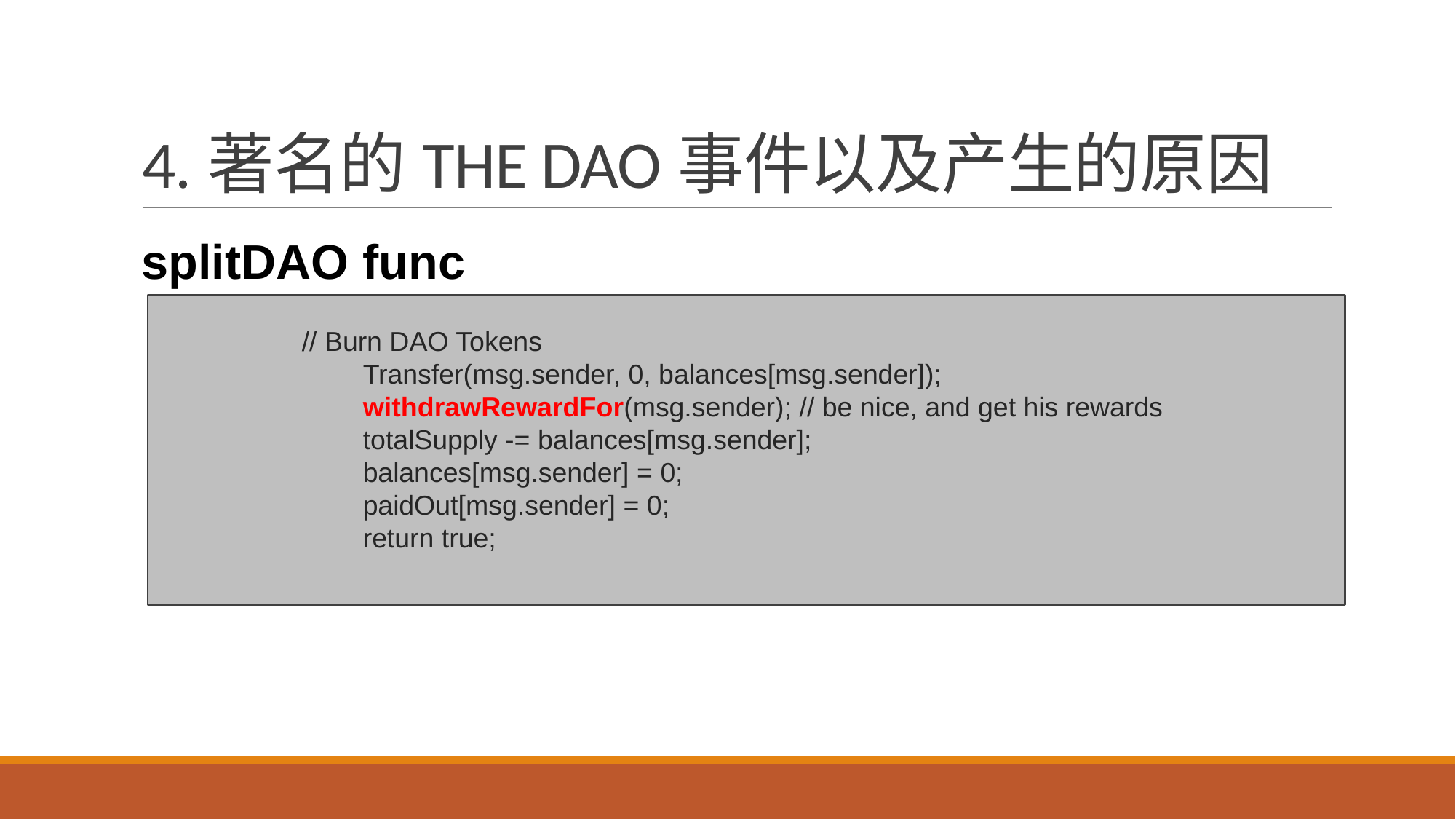

# 4.著名的THE DAO事件以及产生的原因
splitDAO func

// Burn DAO Tokens
        Transfer(msg.sender, 0, balances[msg.sender]);
        withdrawRewardFor(msg.sender); // be nice, and get his rewards
        totalSupply -= balances[msg.sender];
        balances[msg.sender] = 0;
        paidOut[msg.sender] = 0;
        return true;